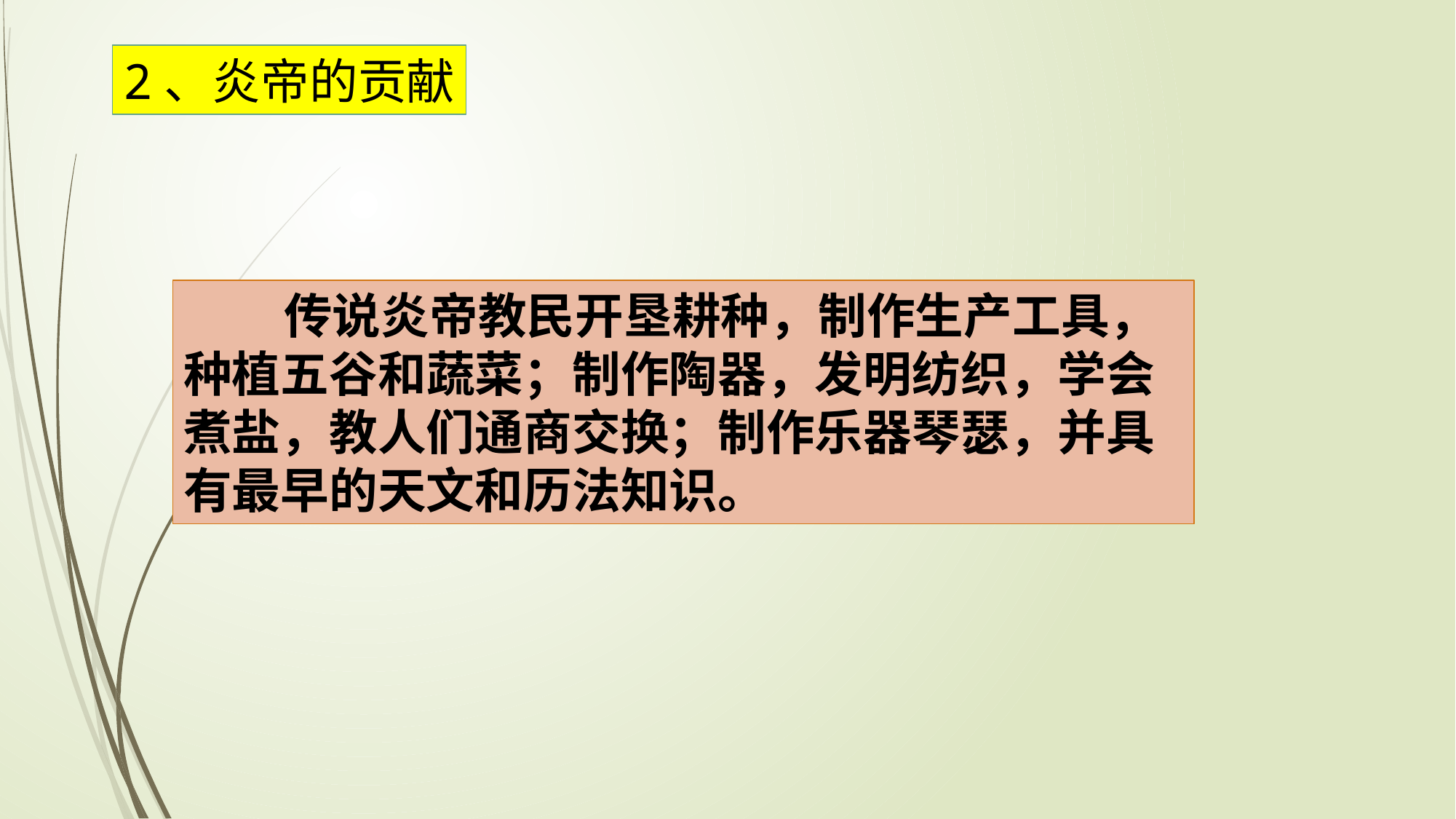

2、炎帝的贡献
        传说炎帝教民开垦耕种，制作生产工具，种植五谷和蔬菜；制作陶器，发明纺织，学会煮盐，教人们通商交换；制作乐器琴瑟，并具有最早的天文和历法知识。